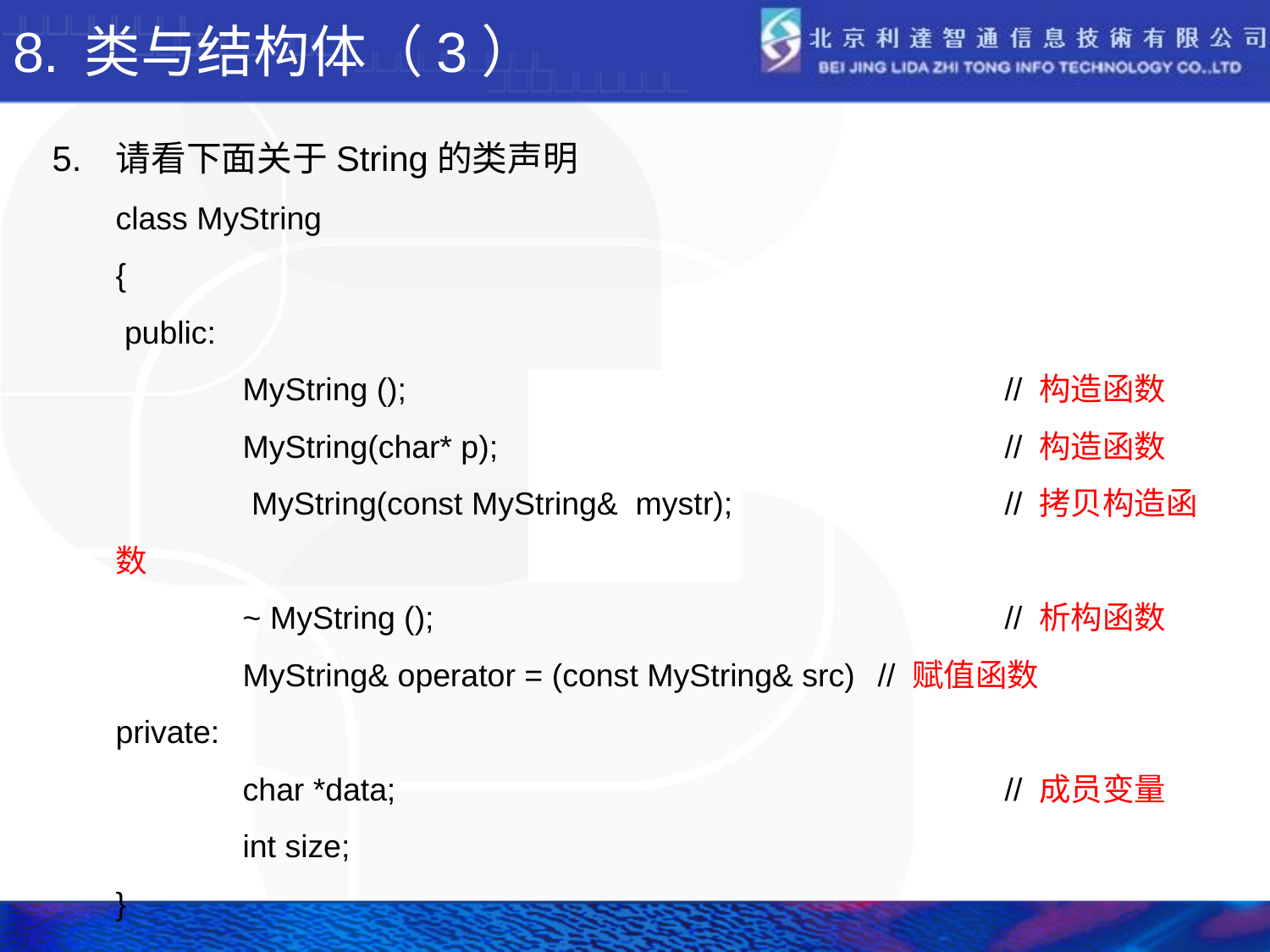

# 类与结构体（3）
请看下面关于String的类声明
	class MyString
	{
	 public:
		MyString ();					// 构造函数
		MyString(char* p);				// 构造函数
		 MyString(const MyString&  mystr);			// 拷贝构造函数
		~ MyString ();					// 析构函数
		MyString& operator = (const MyString& src)	// 赋值函数
	private:
		char *data;					// 成员变量
		int size;
}